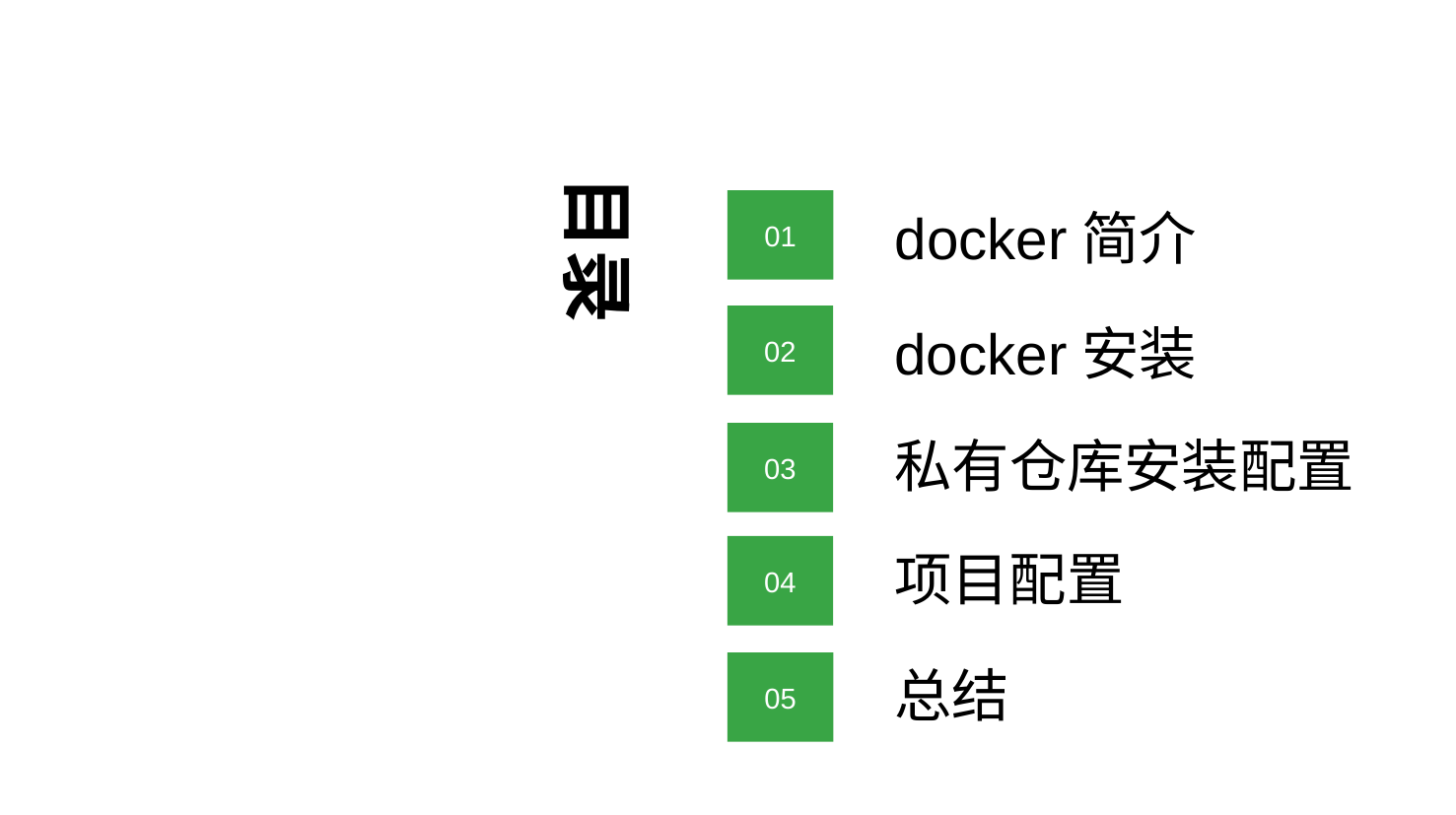

目录
01
docker简介
02
docker安装
03
私有仓库安装配置
04
项目配置
05
总结